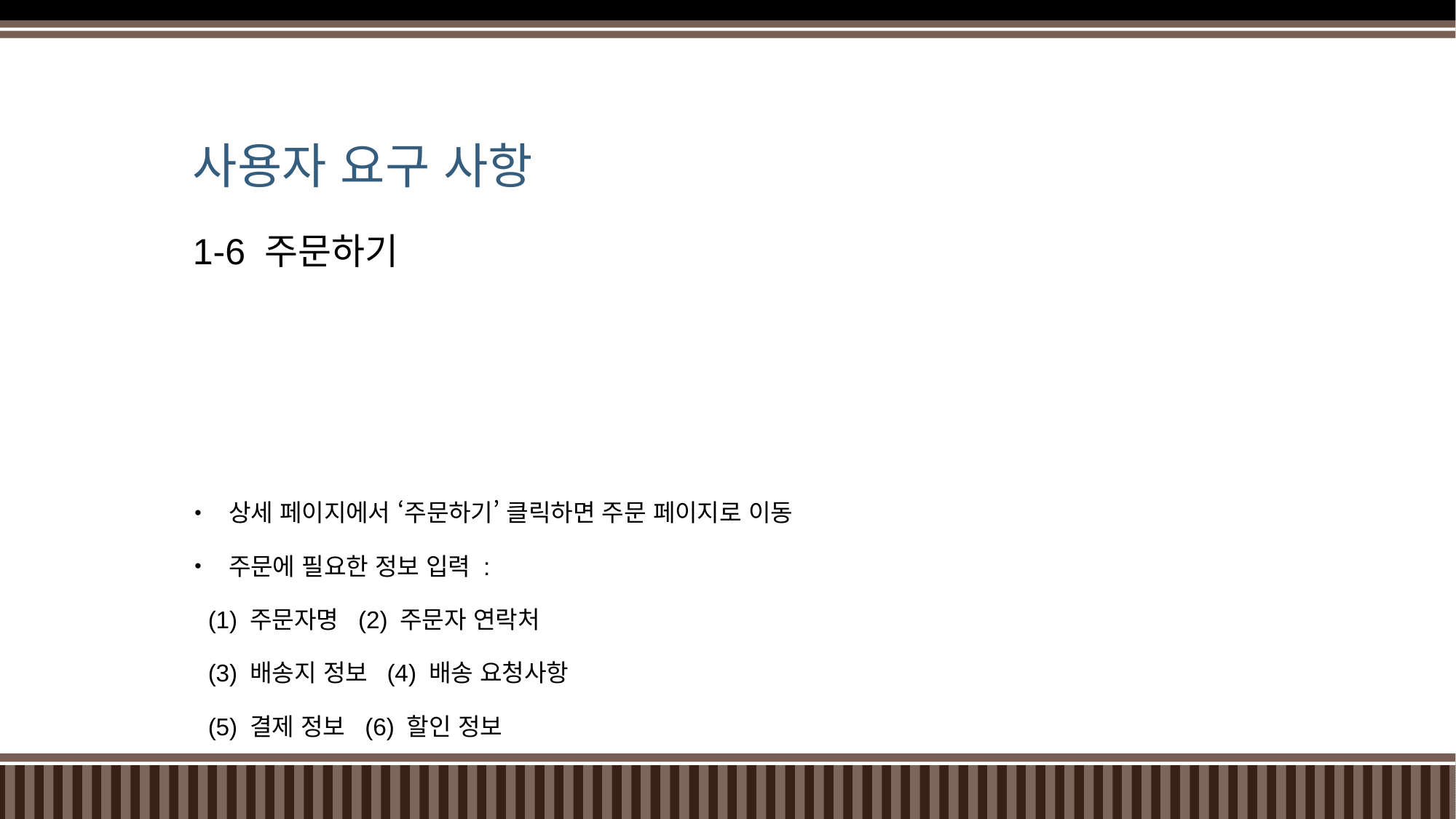

# 사용자 요구 사항
1-6 주문하기
상세 페이지에서 ‘주문하기’ 클릭하면 주문 페이지로 이동
주문에 필요한 정보 입력 :
  (1) 주문자명  (2) 주문자 연락처
  (3) 배송지 정보  (4) 배송 요청사항
  (5) 결제 정보  (6) 할인 정보